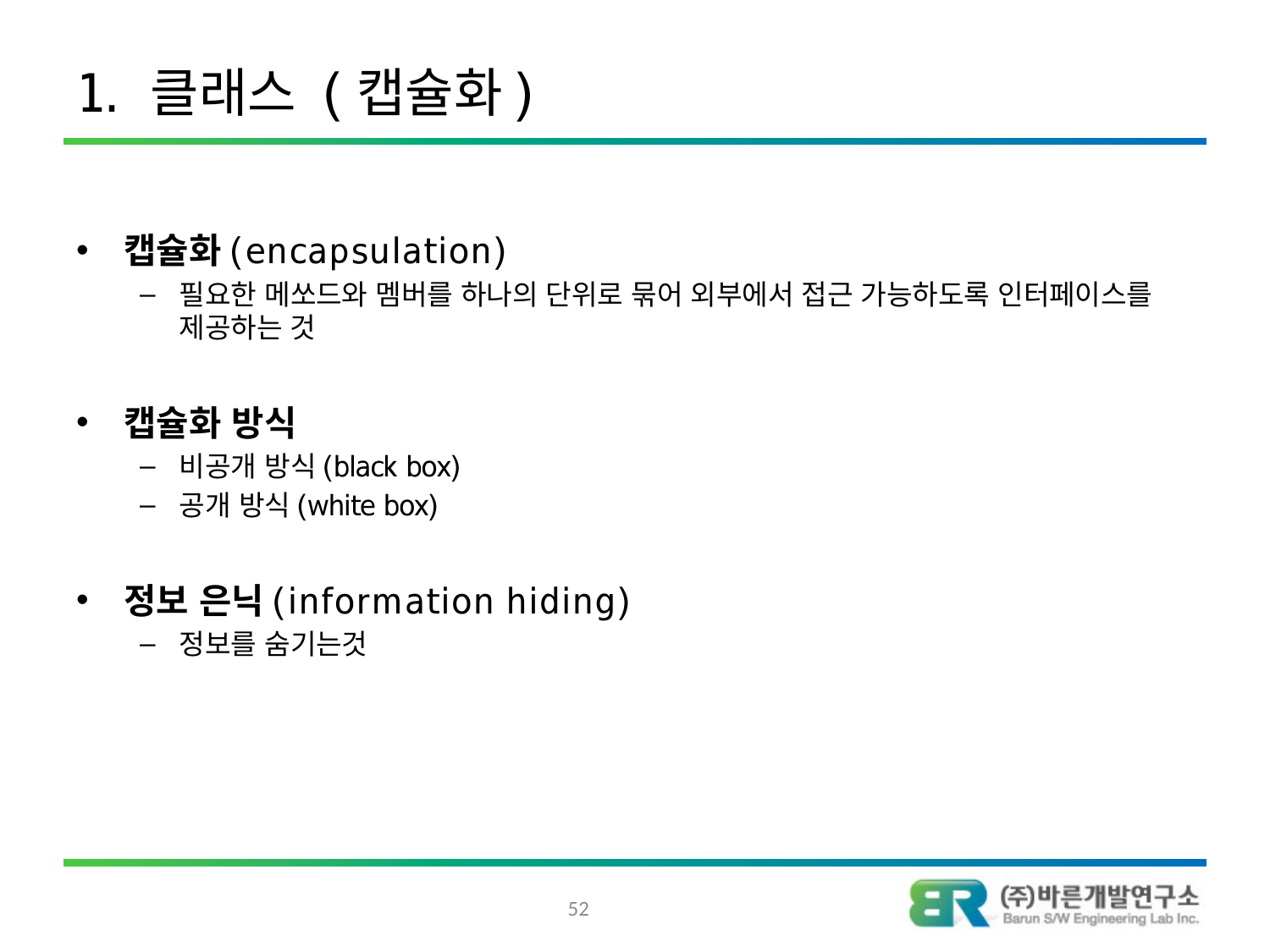

# 1. 클래스 (캡슐화)

캡슐화(encapsulation)
필요한 메쏘드와 멤버를 하나의 단위로 묶어 외부에서 접근 가능하도록 인터페이스를 제공하는 것

캡슐화 방식
비공개 방식(black box)
공개 방식(white box)

정보 은닉(information hiding)
정보를 숨기는것

52